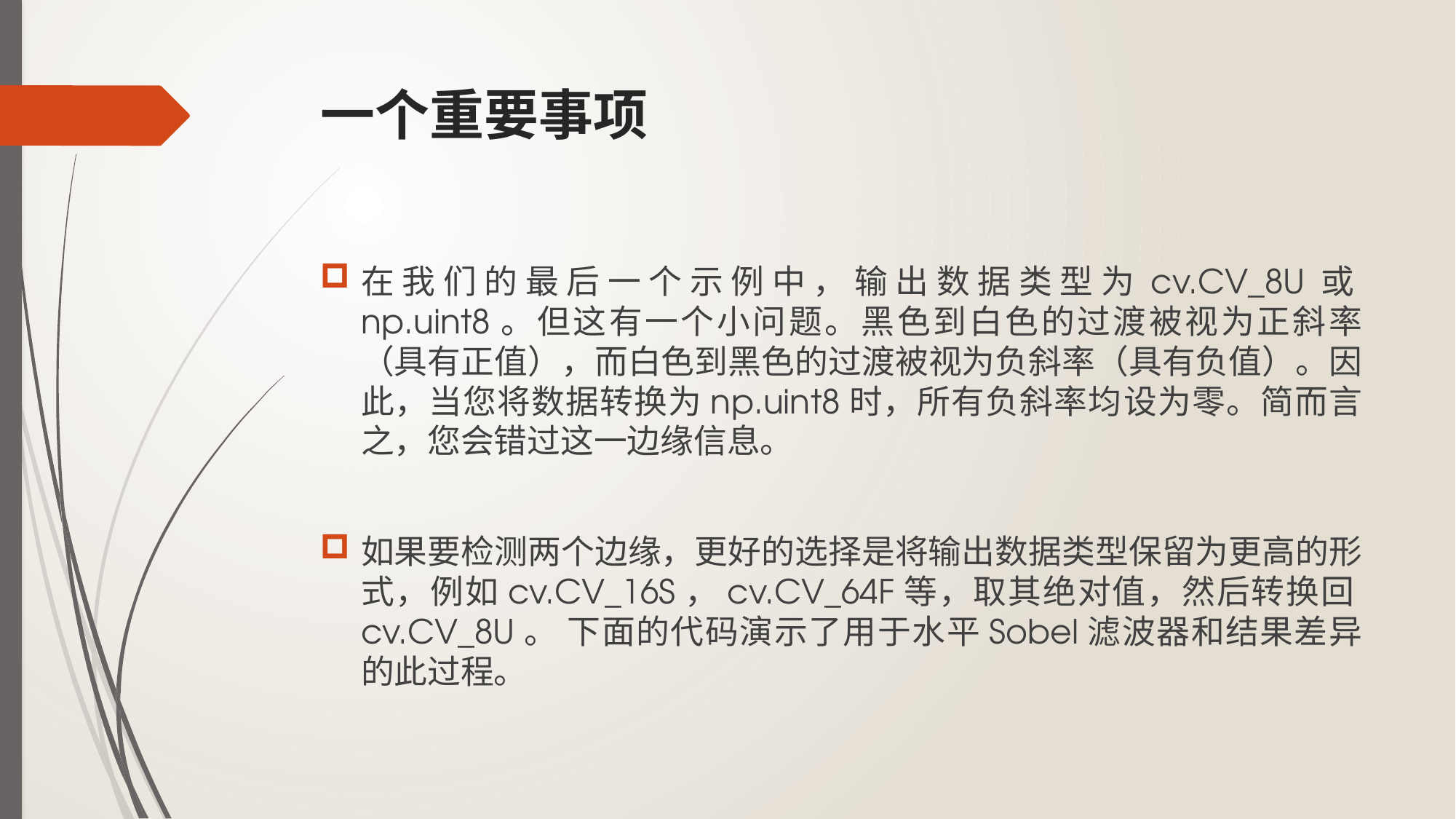

# 一个重要事项
在我们的最后一个示例中，输出数据类型为cv.CV_8U或np.uint8。但这有一个小问题。黑色到白色的过渡被视为正斜率（具有正值），而白色到黑色的过渡被视为负斜率（具有负值）。因此，当您将数据转换为np.uint8时，所有负斜率均​​设为零。简而言之，您会错过这一边缘信息。

如果要检测两个边缘，更好的选择是将输出数据类型保留为更高的形式，例如cv.CV_16S，cv.CV_64F等，取其绝对值，然后转换回cv.CV_8U。 下面的代码演示了用于水平Sobel滤波器和结果差异的此过程。